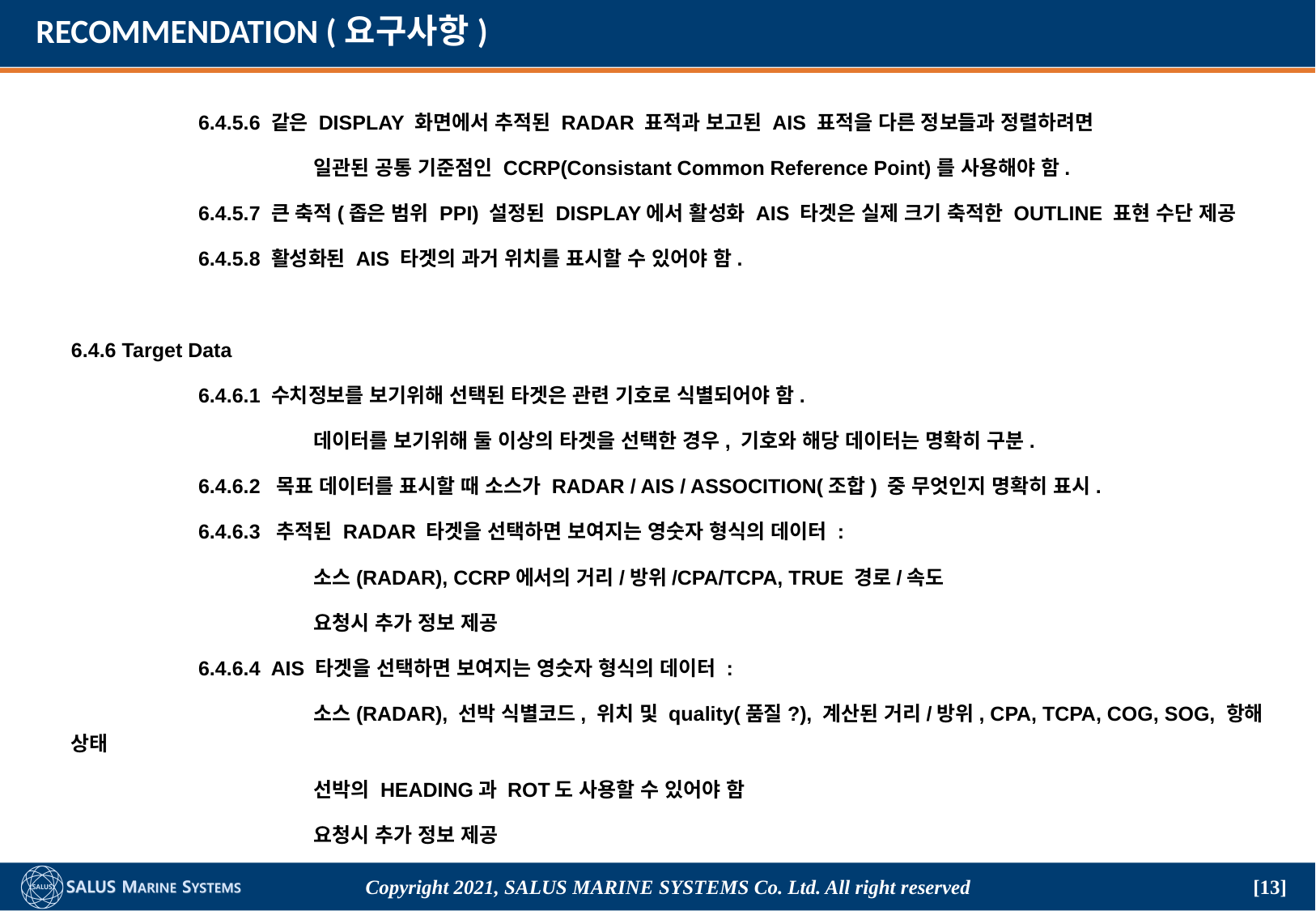

# RECOMMENDATION (요구사항)
	 6.4.5.6 같은 DISPLAY 화면에서 추적된 RADAR 표적과 보고된 AIS 표적을 다른 정보들과 정렬하려면
		일관된 공통 기준점인 CCRP(Consistant Common Reference Point)를 사용해야 함.
	 6.4.5.7 큰 축적(좁은 범위 PPI) 설정된 DISPLAY에서 활성화 AIS 타겟은 실제 크기 축적한 OUTLINE 표현 수단 제공
	 6.4.5.8 활성화된 AIS 타겟의 과거 위치를 표시할 수 있어야 함.

6.4.6 Target Data
	 6.4.6.1 수치정보를 보기위해 선택된 타겟은 관련 기호로 식별되어야 함.
		데이터를 보기위해 둘 이상의 타겟을 선택한 경우, 기호와 해당 데이터는 명확히 구분.
	 6.4.6.2  목표 데이터를 표시할 때 소스가 RADAR / AIS / ASSOCITION(조합) 중 무엇인지 명확히 표시.
	 6.4.6.3  추적된 RADAR 타겟을 선택하면 보여지는 영숫자 형식의 데이터 :
		소스(RADAR), CCRP에서의 거리/방위/CPA/TCPA, TRUE 경로/속도
		요청시 추가 정보 제공
	 6.4.6.4  AIS 타겟을 선택하면 보여지는 영숫자 형식의 데이터 :
		소스(RADAR), 선박 식별코드, 위치 및 quality(품질?), 계산된 거리/방위, CPA, TCPA, COG, SOG, 항해 상태
		선박의 HEADING과 ROT도 사용할 수 있어야 함
		요청시 추가 정보 제공

Copyright 2021, SALUS Marine Systems Co. Ltd. All right reserved
[13]